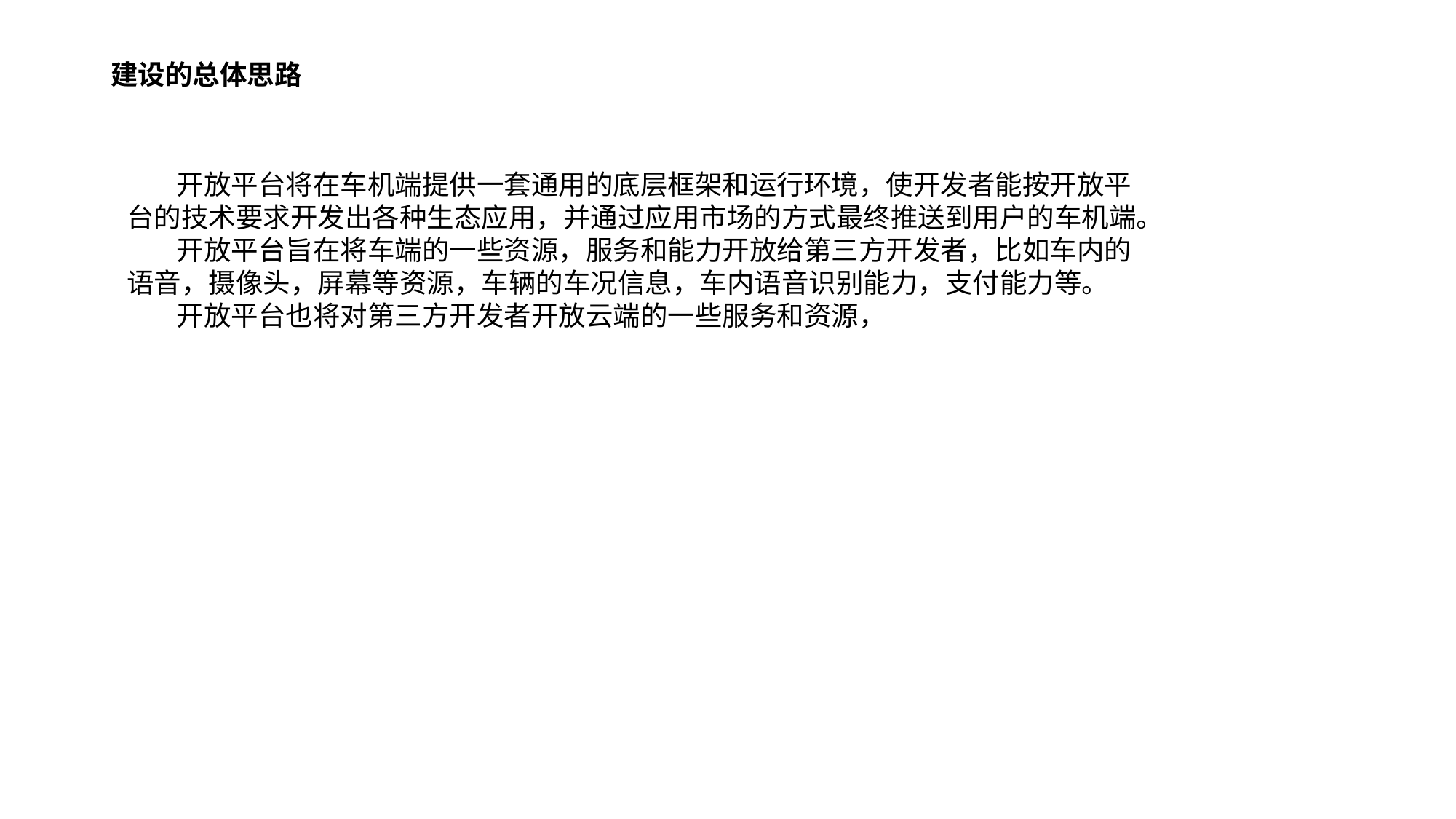

# 建设的总体思路
       开放平台将在车机端提供一套通用的底层框架和运行环境，使开发者能按开放平台的技术要求开发出各种生态应用，并通过应用市场的方式最终推送到用户的车机端。
       开放平台旨在将车端的一些资源，服务和能力开放给第三方开发者，比如车内的语音，摄像头，屏幕等资源，车辆的车况信息，车内语音识别能力，支付能力等。
       开放平台也将对第三方开发者开放云端的一些服务和资源，